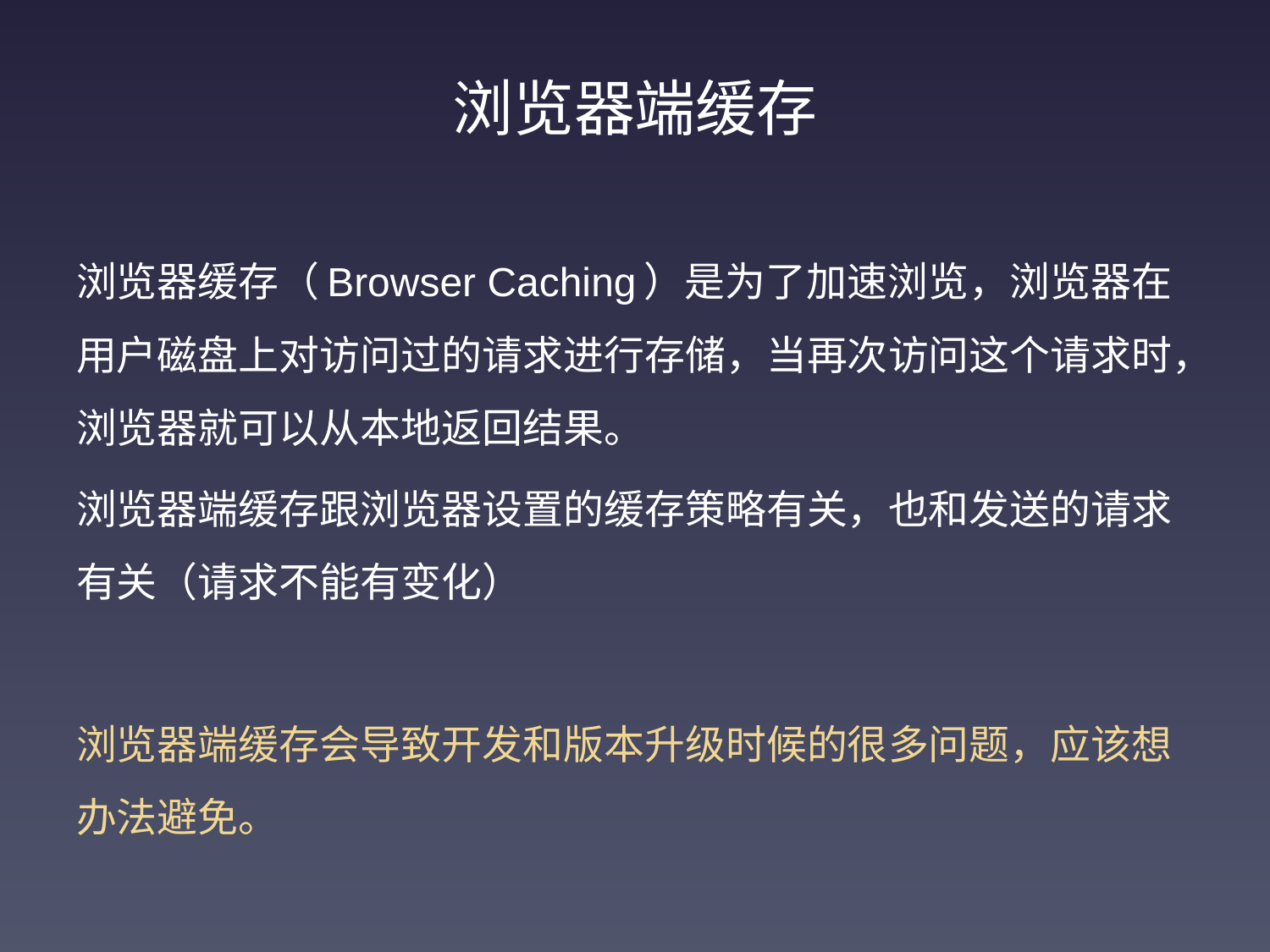

# 浏览器端缓存
浏览器缓存（Browser Caching）是为了加速浏览，浏览器在用户磁盘上对访问过的请求进行存储，当再次访问这个请求时，浏览器就可以从本地返回结果。
浏览器端缓存跟浏览器设置的缓存策略有关，也和发送的请求有关（请求不能有变化）

浏览器端缓存会导致开发和版本升级时候的很多问题，应该想办法避免。